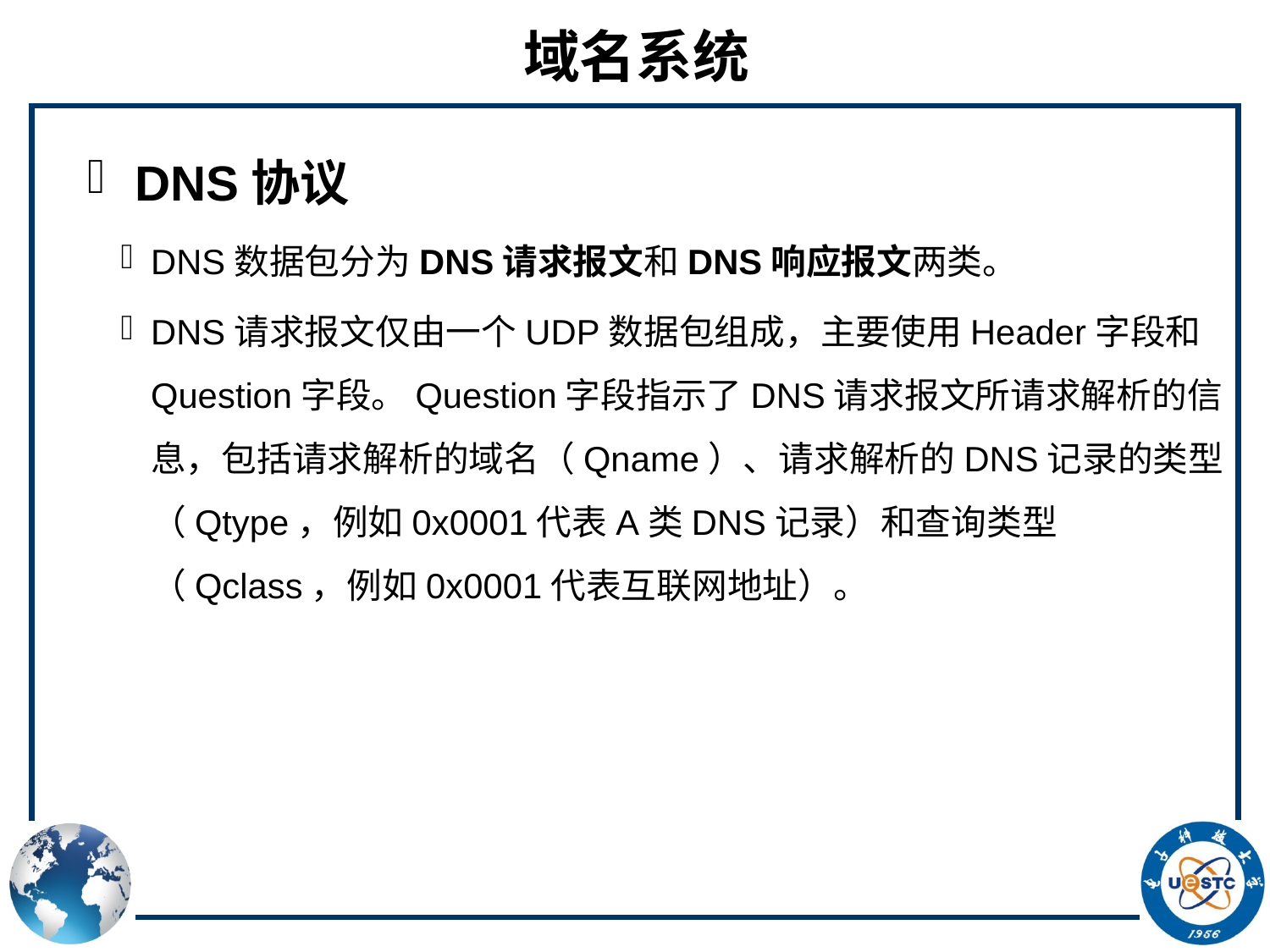

# 域名系统
DNS协议
DNS数据包分为DNS请求报文和DNS响应报文两类。
DNS请求报文仅由一个UDP数据包组成，主要使用Header字段和Question字段。Question字段指示了DNS请求报文所请求解析的信息，包括请求解析的域名（Qname）、请求解析的DNS记录的类型（Qtype，例如0x0001代表A类DNS记录）和查询类型（Qclass，例如0x0001代表互联网地址）。